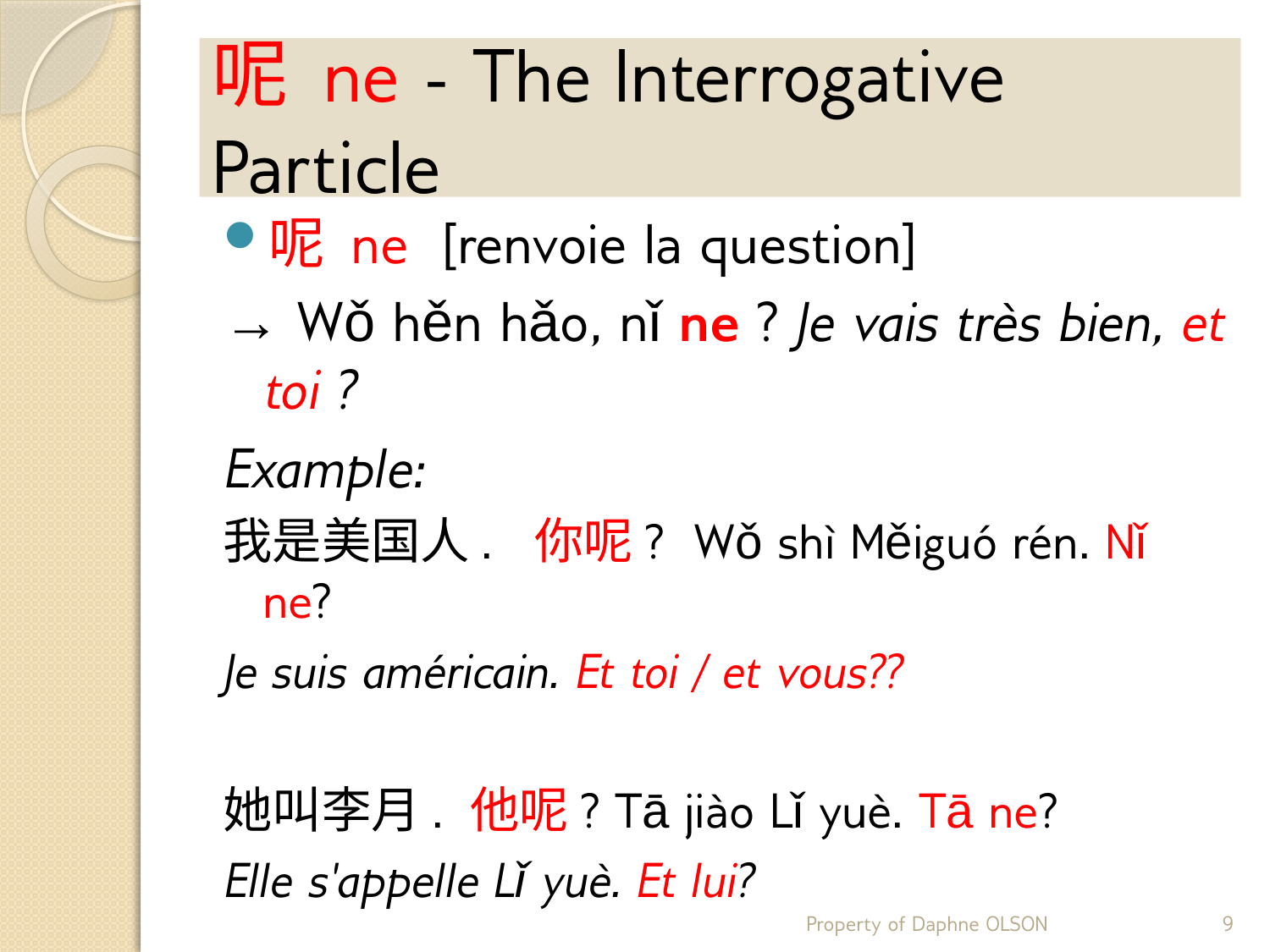

# 呢 ne - The Interrogative Particle
呢 ne  [renvoie la question]
→ Wǒ hěn hǎo, nǐ ne ? Je vais très bien, et toi ?
Example:
我是美国人.  你呢?  Wǒ shì Měiguó rén. Nǐ ne?
Je suis américain. Et toi / et vous??

她叫李月. 他呢? Tā jiào Lǐ yuè. Tā ne?
Elle s'appelle Lǐ yuè. Et lui?
Property of Daphne OLSON
9